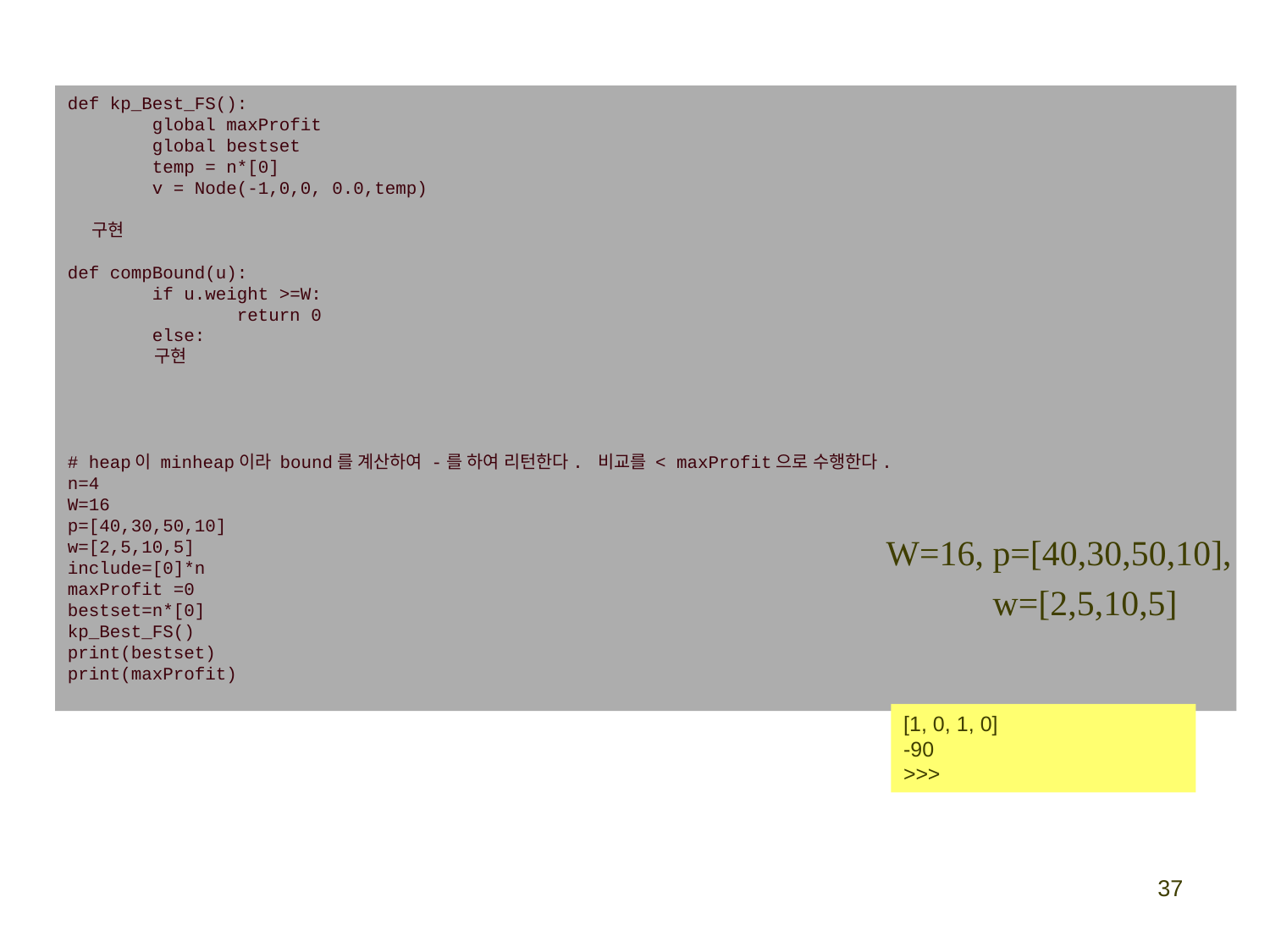

def kp_Best_FS():
        global maxProfit
        global bestset
        temp = n*[0]
        v = Node(-1,0,0, 0.0,temp)

     구현

def compBound(u):
        if u.weight >=W:
                return 0
        else:
                 구현

# heap이 minheap이라 bound를 계산하여 -를 하여 리턴한다. 비교를 < maxProfit으로 수행한다.
n=4
W=16
p=[40,30,50,10]
w=[2,5,10,5]
include=[0]*n
maxProfit =0
bestset=n*[0]
kp_Best_FS()
print(bestset)
print(maxProfit)

W=16, p=[40,30,50,10],
            w=[2,5,10,5]
[1, 0, 1, 0]
-90
>>>
37